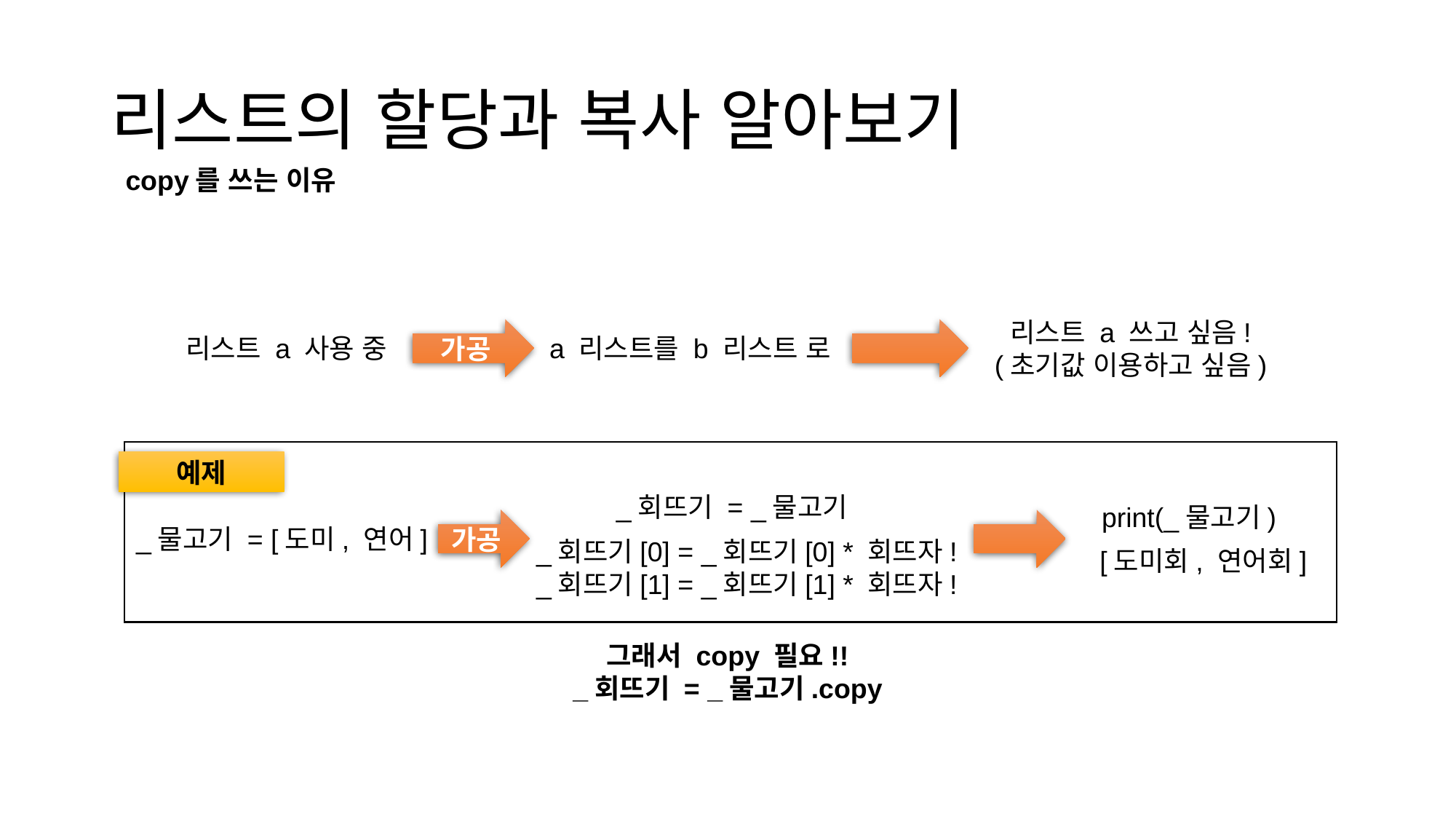

# 리스트의 할당과 복사 알아보기
copy를 쓰는 이유
리스트 a 쓰고 싶음!
(초기값 이용하고 싶음)
가공

리스트 a 사용 중
a 리스트를 b 리스트 로

예제
_회뜨기 = _물고기
print(_물고기)
가공

_물고기 = [도미, 연어]
_회뜨기[0] = _회뜨기[0] * 회뜨자!
_회뜨기[1] = _회뜨기[1] * 회뜨자!
[도미회, 연어회]
그래서 copy 필요!!
_회뜨기 = _물고기.copy